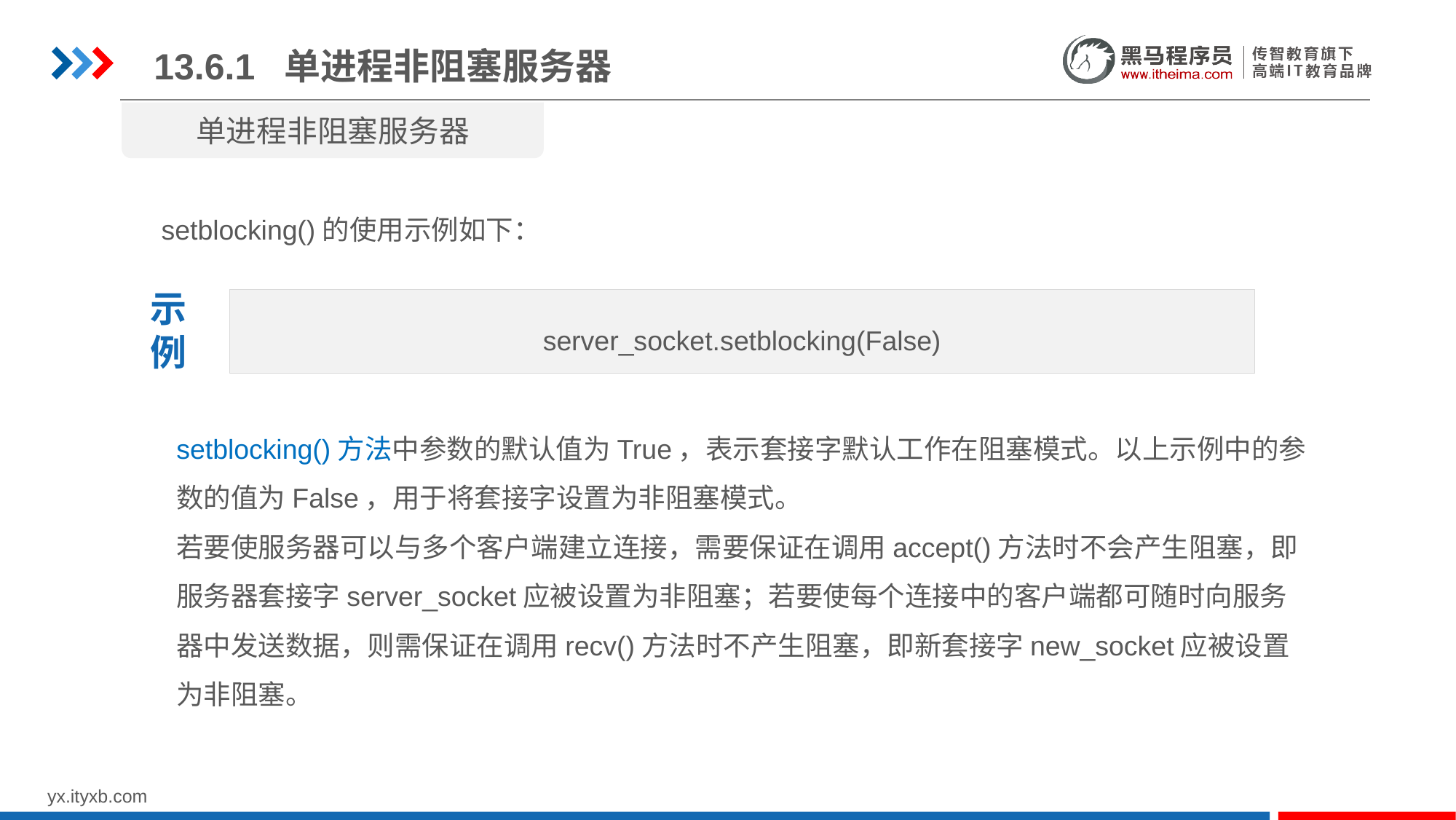

13.6.1  单进程非阻塞服务器

单进程非阻塞服务器
setblocking()的使用示例如下：
示
例
server_socket.setblocking(False)
setblocking()方法中参数的默认值为True，表示套接字默认工作在阻塞模式。以上示例中的参数的值为False，用于将套接字设置为非阻塞模式。
若要使服务器可以与多个客户端建立连接，需要保证在调用accept()方法时不会产生阻塞，即服务器套接字server_socket应被设置为非阻塞；若要使每个连接中的客户端都可随时向服务器中发送数据，则需保证在调用recv()方法时不产生阻塞，即新套接字new_socket应被设置为非阻塞。